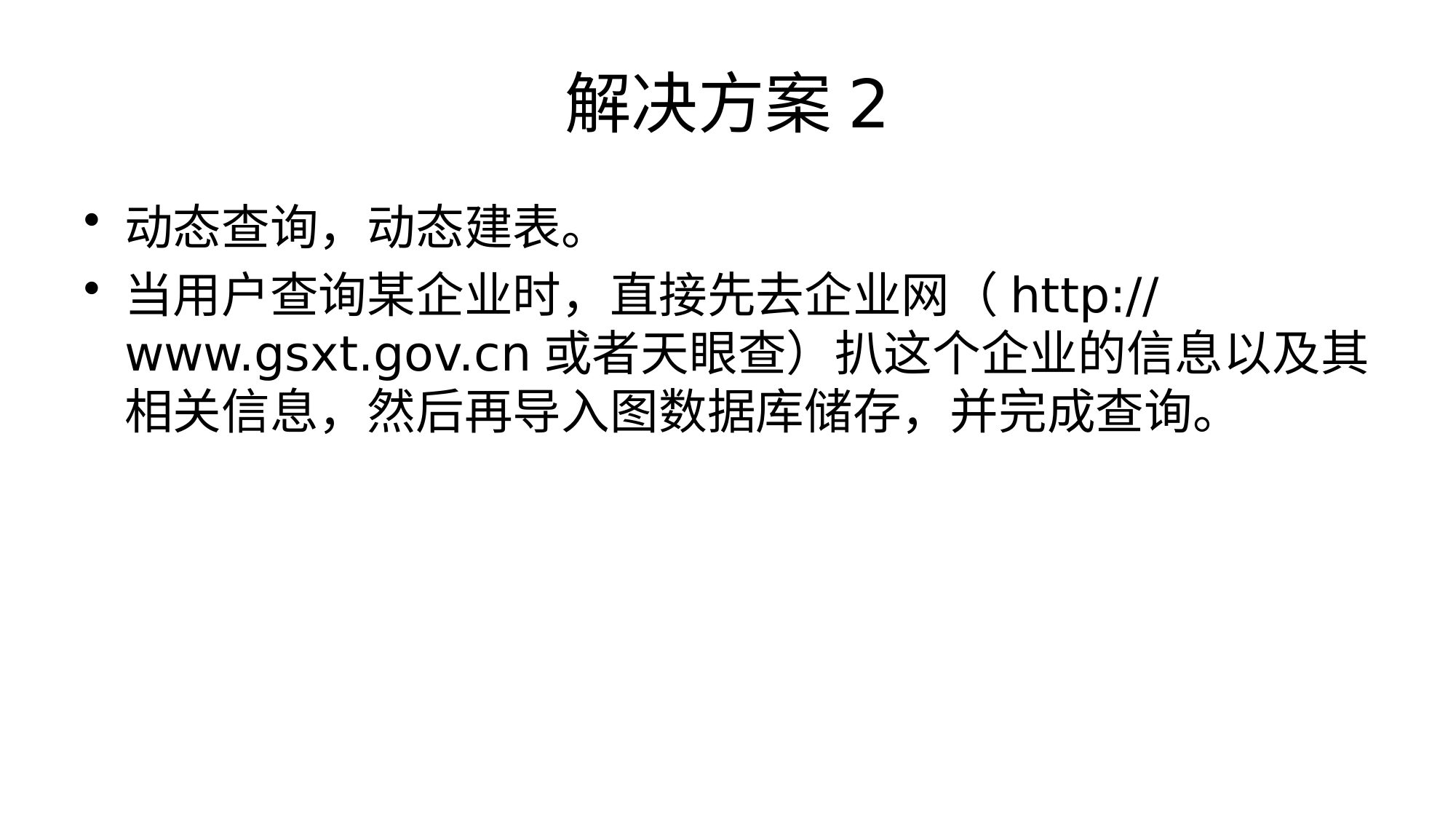

# 解决方案2
动态查询，动态建表。
当用户查询某企业时，直接先去企业网（http://www.gsxt.gov.cn或者天眼查）扒这个企业的信息以及其相关信息，然后再导入图数据库储存，并完成查询。